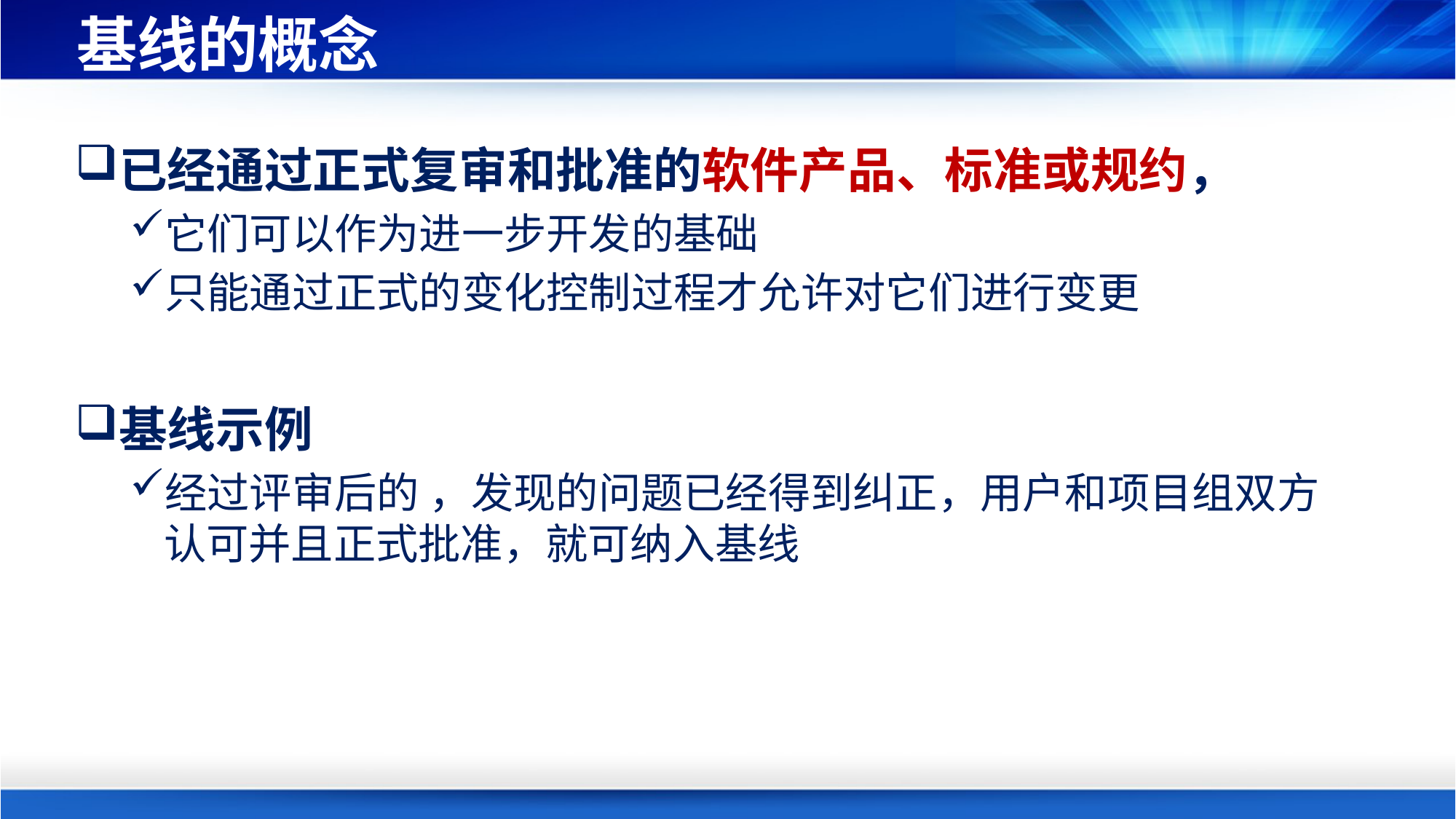

# 基线的概念
已经通过正式复审和批准的软件产品、标准或规约，
它们可以作为进一步开发的基础
只能通过正式的变化控制过程才允许对它们进行变更

基线示例
经过评审后的 ，发现的问题已经得到纠正，用户和项目组双方认可并且正式批准，就可纳入基线